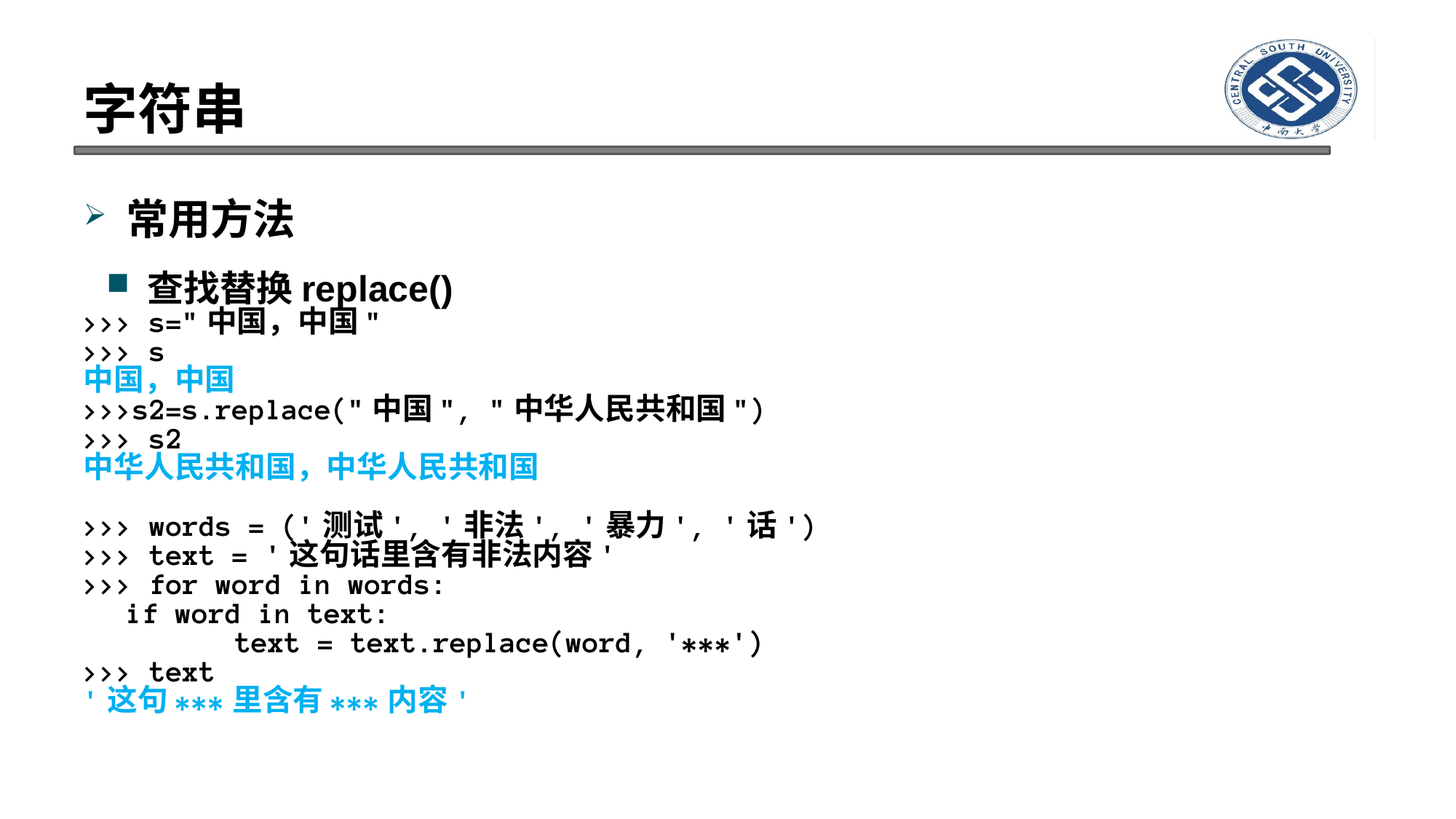

# 字符串
常用方法
查找替换replace()
>>> s="中国，中国"
>>> s
中国，中国
>>>s2=s.replace("中国", "中华人民共和国")
>>> s2
中华人民共和国，中华人民共和国

>>> words = ('测试', '非法', '暴力', '话')
>>> text = '这句话里含有非法内容'
>>> for word in words:
	if word in text:
		text = text.replace(word, '***')
>>> text
'这句***里含有***内容'